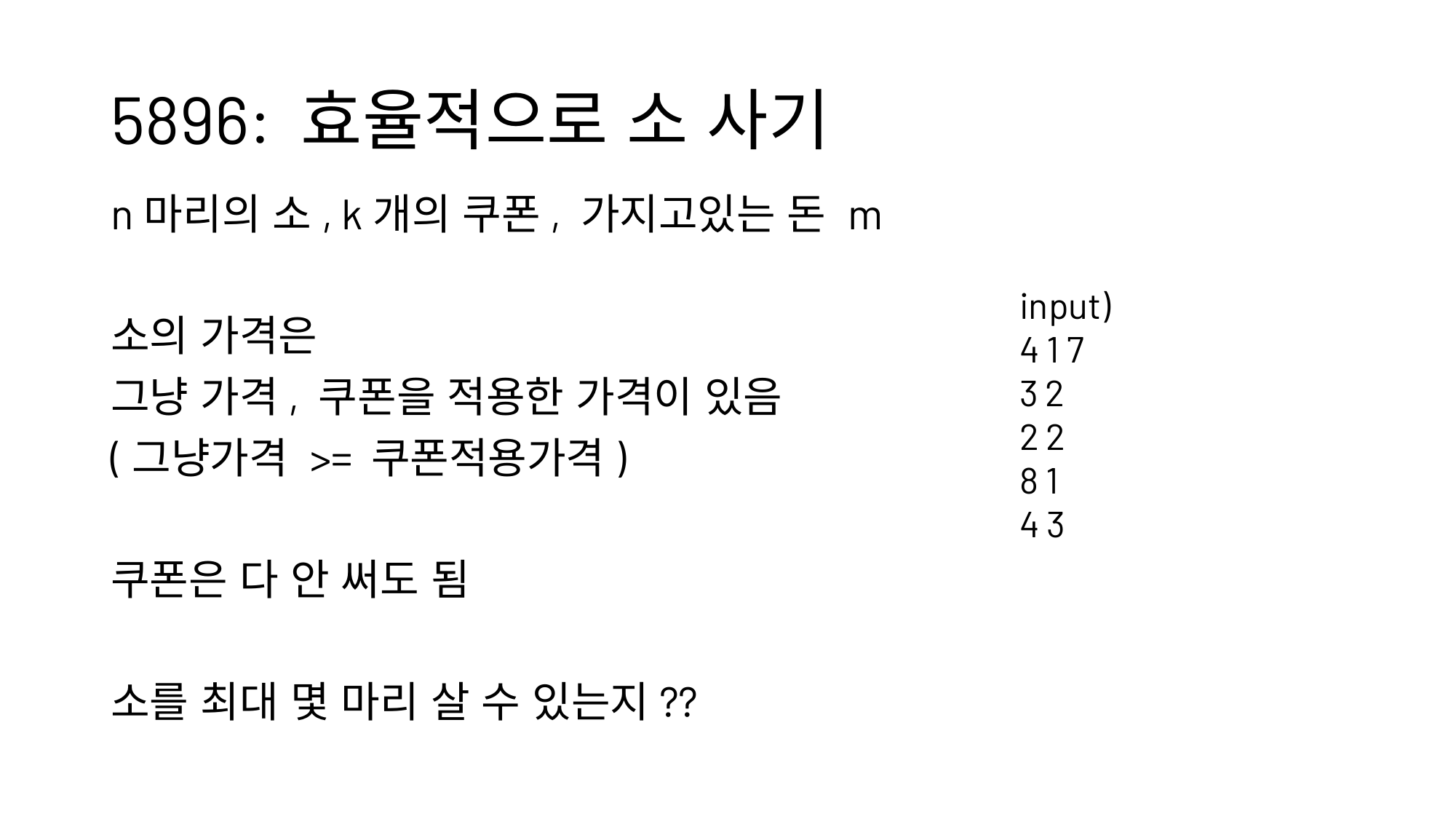

# 5896: 효율적으로 소 사기
n마리의 소, k개의 쿠폰, 가지고있는 돈 m

소의 가격은
그냥 가격, 쿠폰을 적용한 가격이 있음
(그냥가격 >= 쿠폰적용가격)

쿠폰은 다 안 써도 됨

소를 최대 몇 마리 살 수 있는지??
input)
4 1 7
3 2
2 2
8 1
4 3